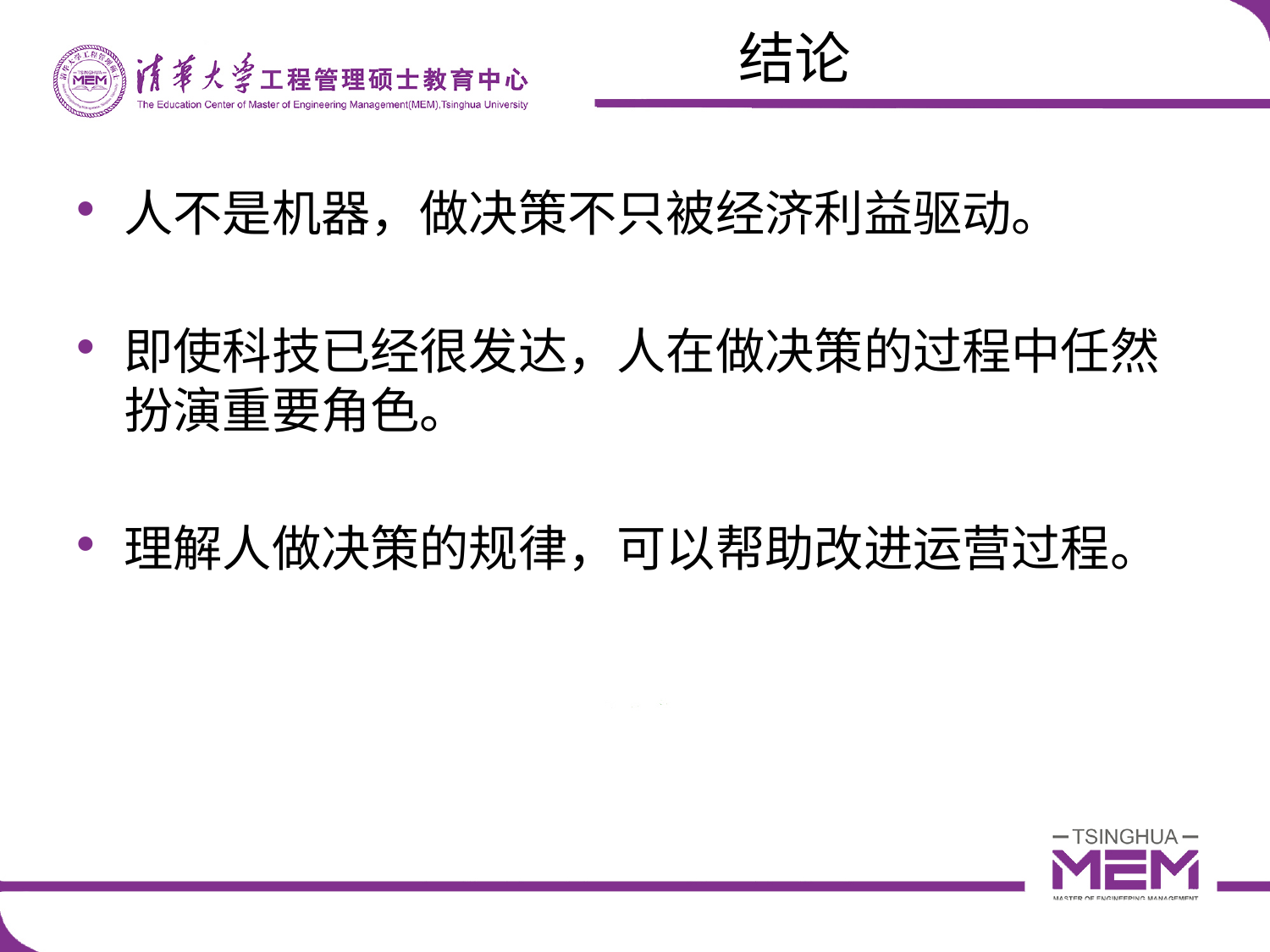

# 结论
人不是机器，做决策不只被经济利益驱动。

即使科技已经很发达，人在做决策的过程中任然扮演重要角色。

理解人做决策的规律，可以帮助改进运营过程。